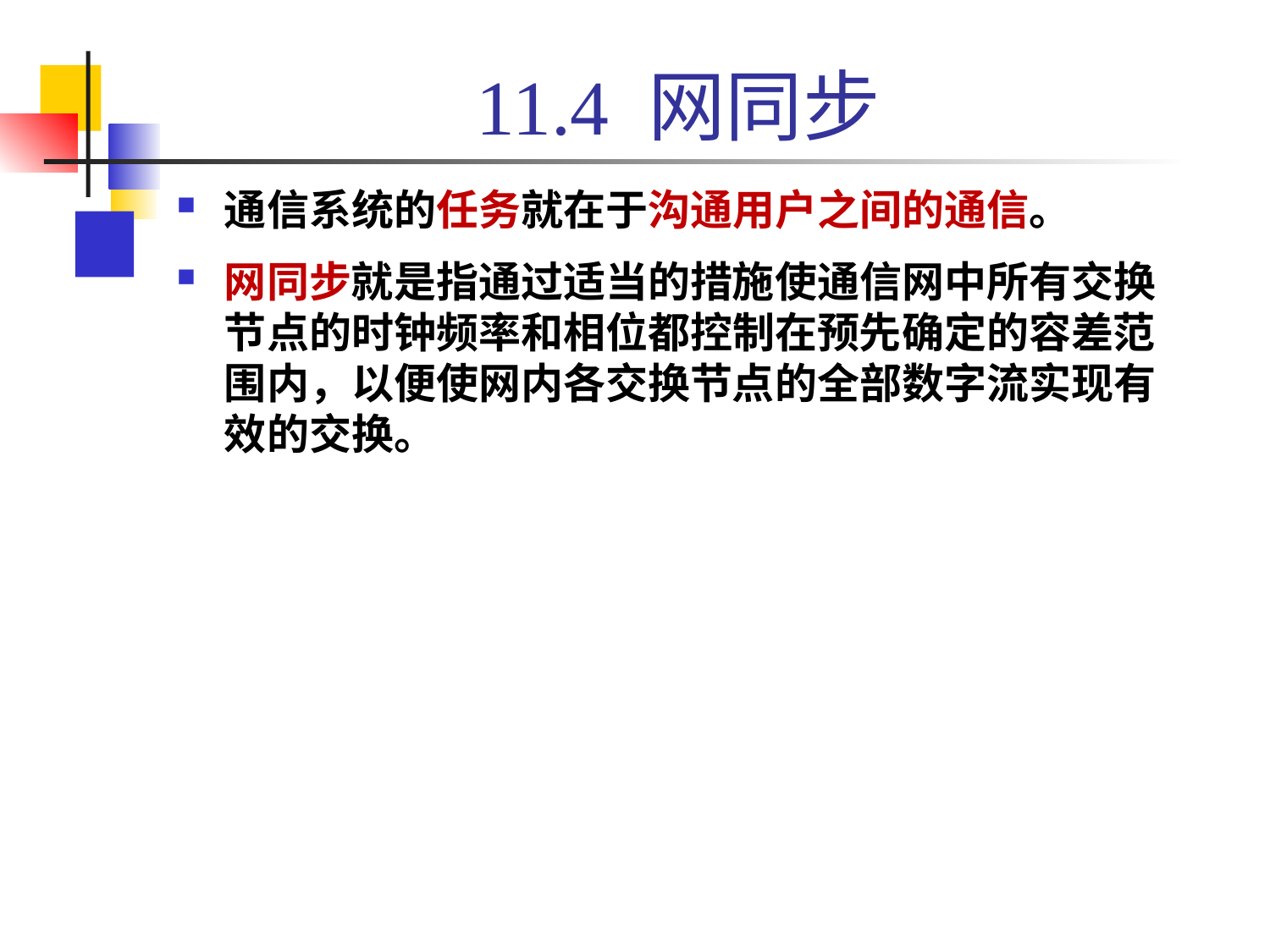

11.4 网同步
通信系统的任务就在于沟通用户之间的通信。
网同步就是指通过适当的措施使通信网中所有交换节点的时钟频率和相位都控制在预先确定的容差范围内，以便使网内各交换节点的全部数字流实现有效的交换。